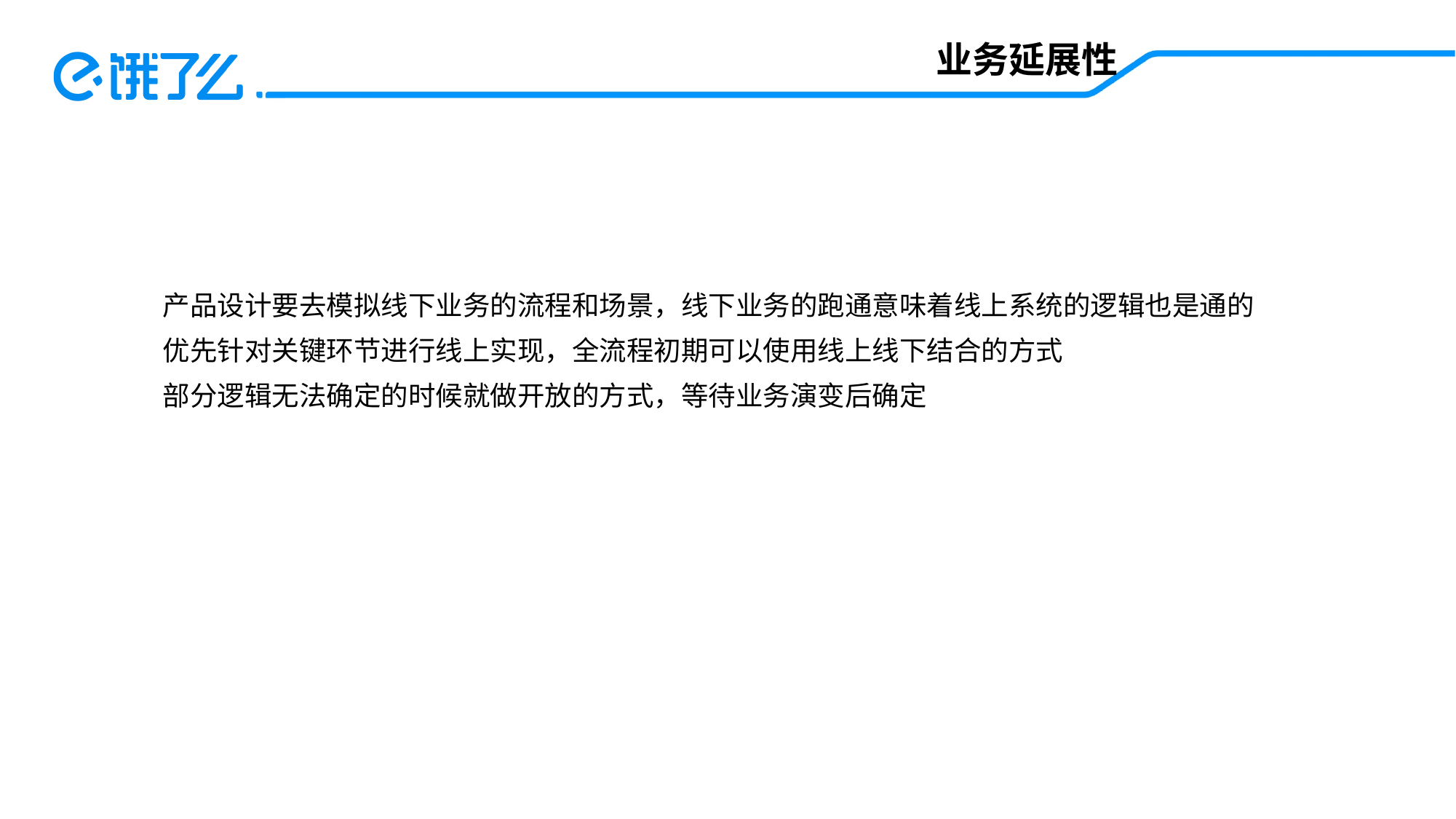

# 业务延展性
产品设计要去模拟线下业务的流程和场景，线下业务的跑通意味着线上系统的逻辑也是通的 优先针对关键环节进行线上实现，全流程初期可以使用线上线下结合的方式
部分逻辑无法确定的时候就做开放的方式，等待业务演变后确定